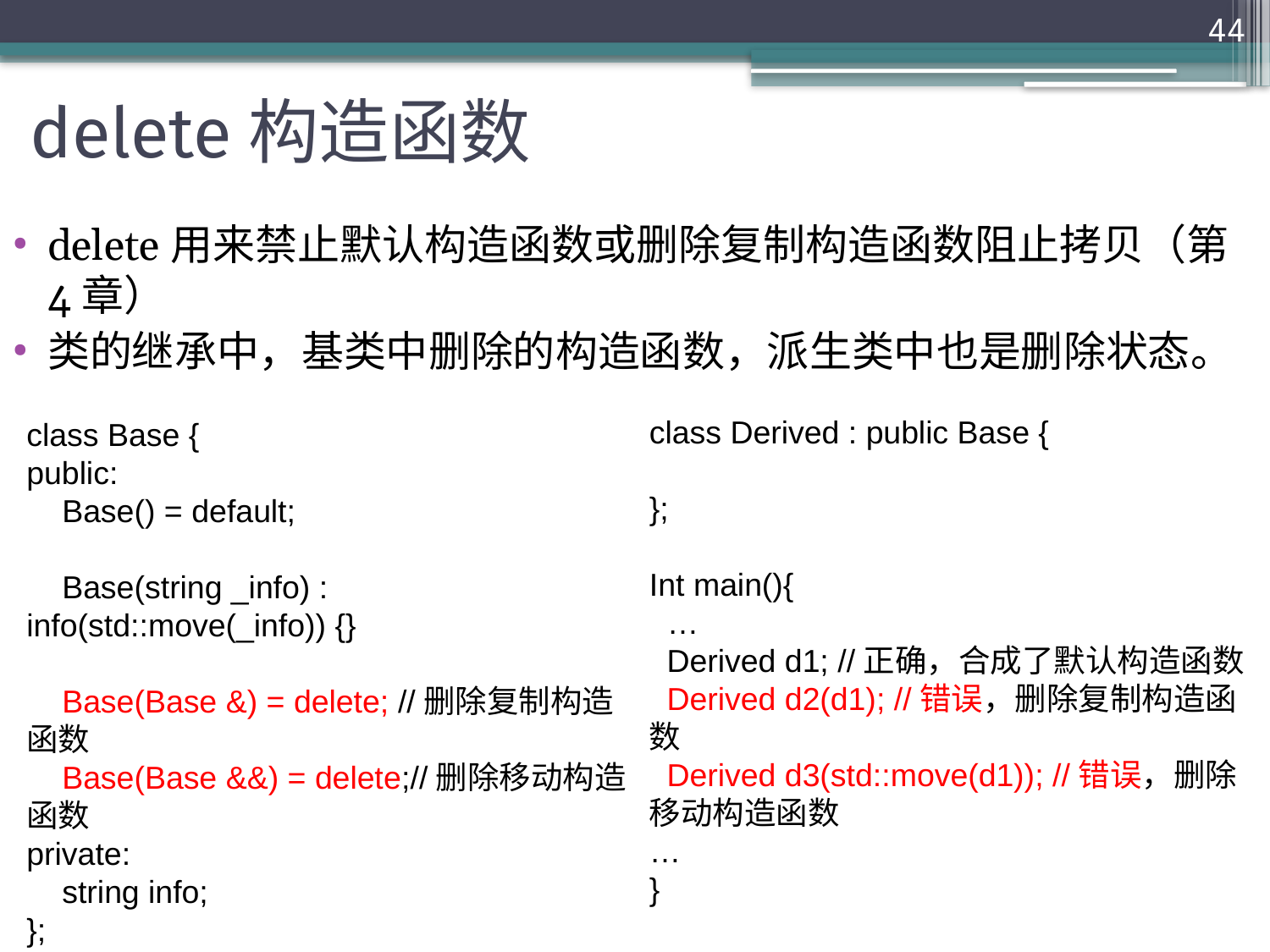

44
# delete构造函数
delete用来禁止默认构造函数或删除复制构造函数阻止拷贝（第4章）
类的继承中，基类中删除的构造函数，派生类中也是删除状态。
class Derived : public Base {

};

Int main(){
  …
  Derived d1; //正确，合成了默认构造函数
  Derived d2(d1); //错误，删除复制构造函 数
  Derived d3(std::move(d1)); //错误，删除移动构造函数
…
}
class Base {
public:
    Base() = default;

    Base(string _info) : info(std::move(_info)) {}

    Base(Base &) = delete; //删除复制构造函数
    Base(Base &&) = delete;//删除移动构造函数
private:
    string info;
};